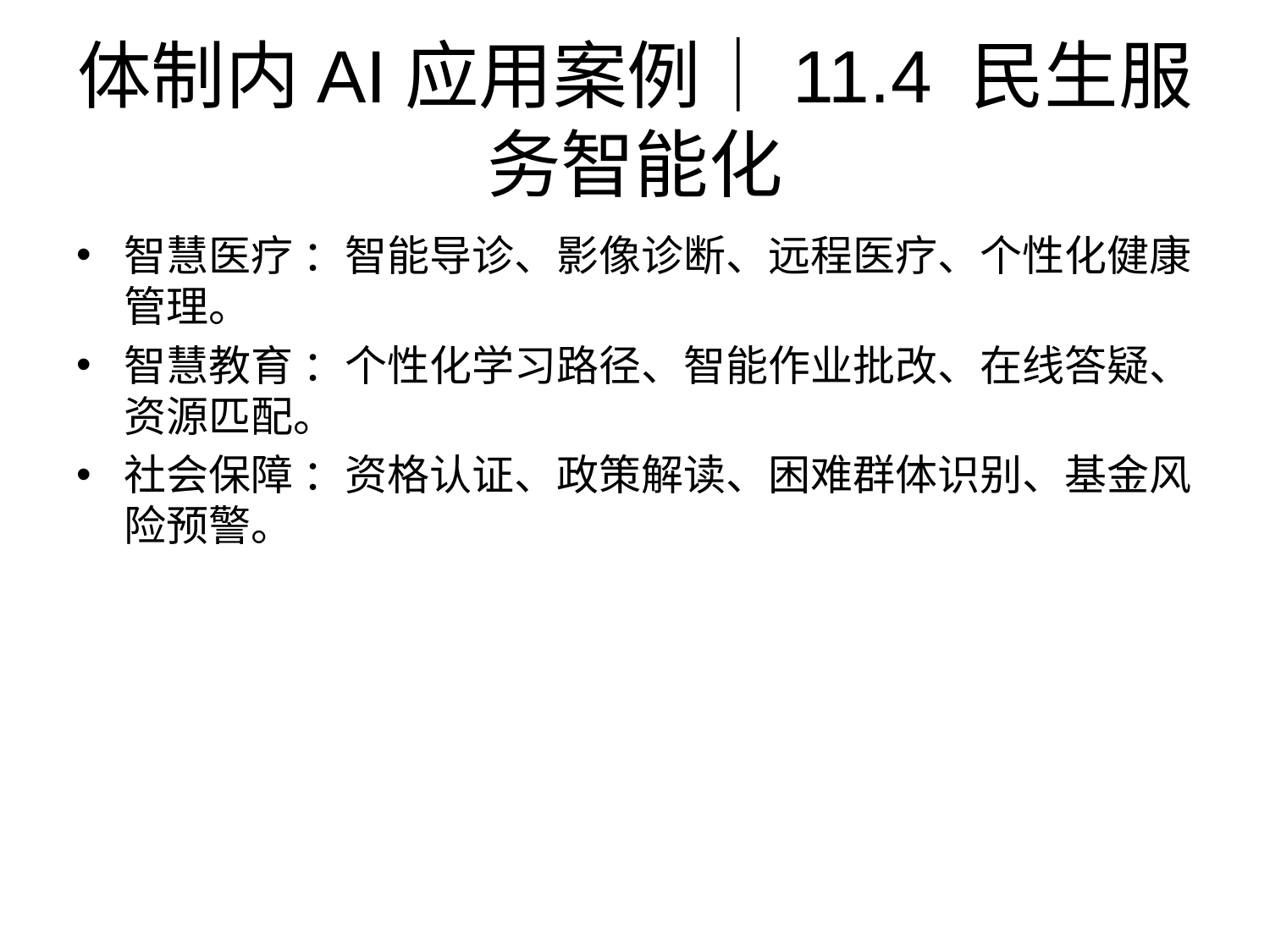

# 体制内AI应用案例｜11.4 民生服务智能化
智慧医疗 ：智能导诊、影像诊断、远程医疗、个性化健康管理。
智慧教育 ：个性化学习路径、智能作业批改、在线答疑、资源匹配。
社会保障 ：资格认证、政策解读、困难群体识别、基金风险预警。